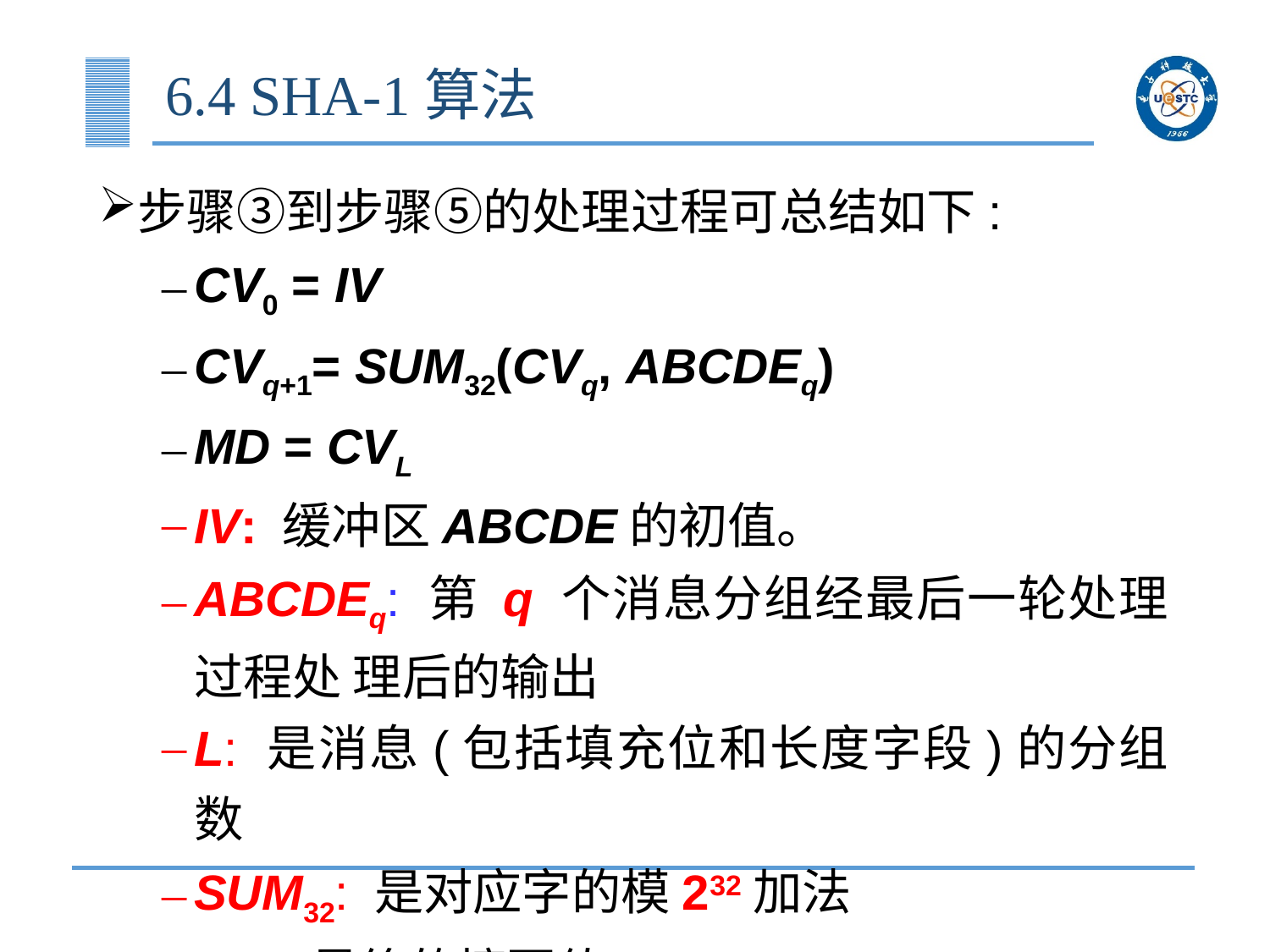

# 6.4 SHA-1算法
步骤③到步骤⑤的处理过程可总结如下:
CV0 = IV
CVq+1= SUM32(CVq, ABCDEq)
MD = CVL
IV: 缓冲区ABCDE的初值。
ABCDEq: 第 q 个消息分组经最后一轮处理过程处 理后的输出
L: 是消息(包括填充位和长度字段)的分组数
SUM32: 是对应字的模232加法
MD: 最终的摘要值。